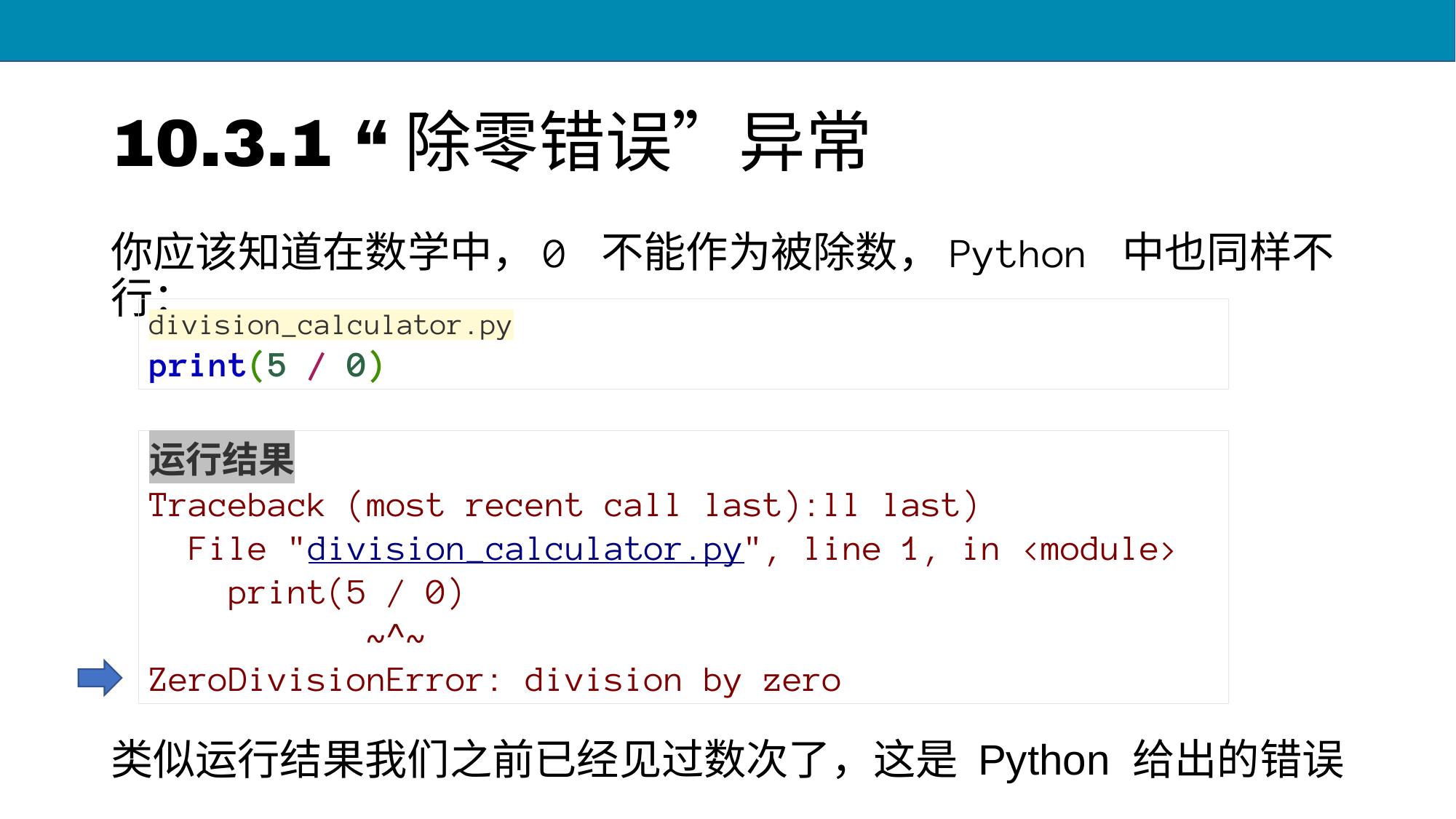

# 10.3.1 “除零错误”异常
你应该知道在数学中，0 不能作为被除数，Python 中也同样不行：
division_calculator.py
print(5 / 0)
运行结果
Traceback (most recent call last):ll last)
  File "division_calculator.py", line 1, in <module>
    print(5 / 0)
           ~^~
ZeroDivisionError: division by zero

类似运行结果我们之前已经见过数次了，这是 Python 给出的错误